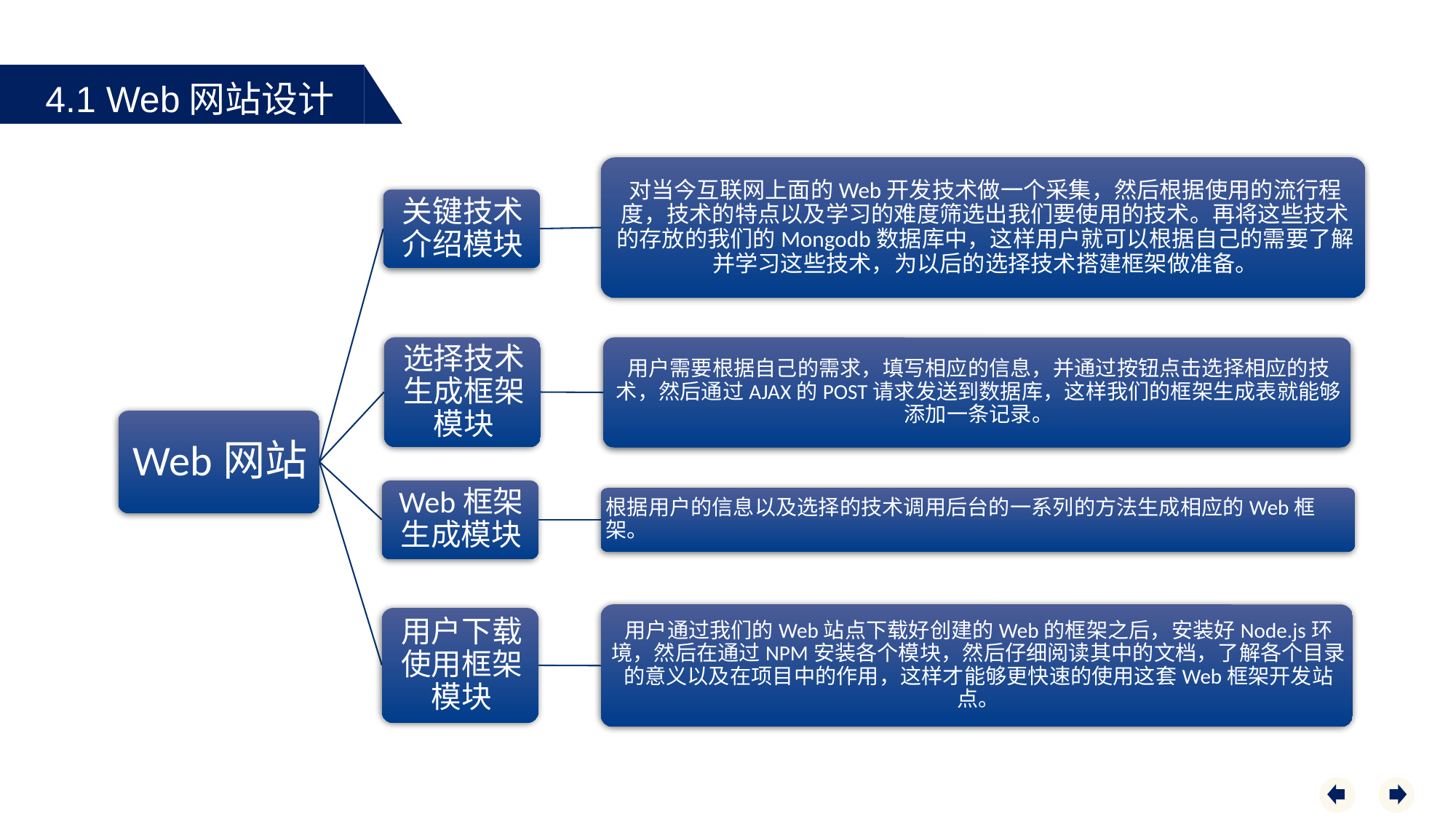

4.1 Web网站设计
Web网站

关键技术介绍模块

对当今互联网上面的Web开发技术做一个采集，然后根据使用的流行程度，技术的特点以及学习的难度筛选出我们要使用的技术。再将这些技术的存放的我们的Mongodb数据库中，这样用户就可以根据自己的需要了解并学习这些技术，为以后的选择技术搭建框架做准备。

选择技术生成框架模块

用户需要根据自己的需求，填写相应的信息，并通过按钮点击选择相应的技术，然后通过AJAX的POST请求发送到数据库，这样我们的框架生成表就能够添加一条记录。

Web框架生成模块

根据用户的信息以及选择的技术调用后台的一系列的方法生成相应的Web框架。

用户下载使用框架模块

用户通过我们的Web站点下载好创建的Web的框架之后，安装好Node.js环境，然后在通过NPM安装各个模块，然后仔细阅读其中的文档，了解各个目录的意义以及在项目中的作用，这样才能够更快速的使用这套Web框架开发站点。